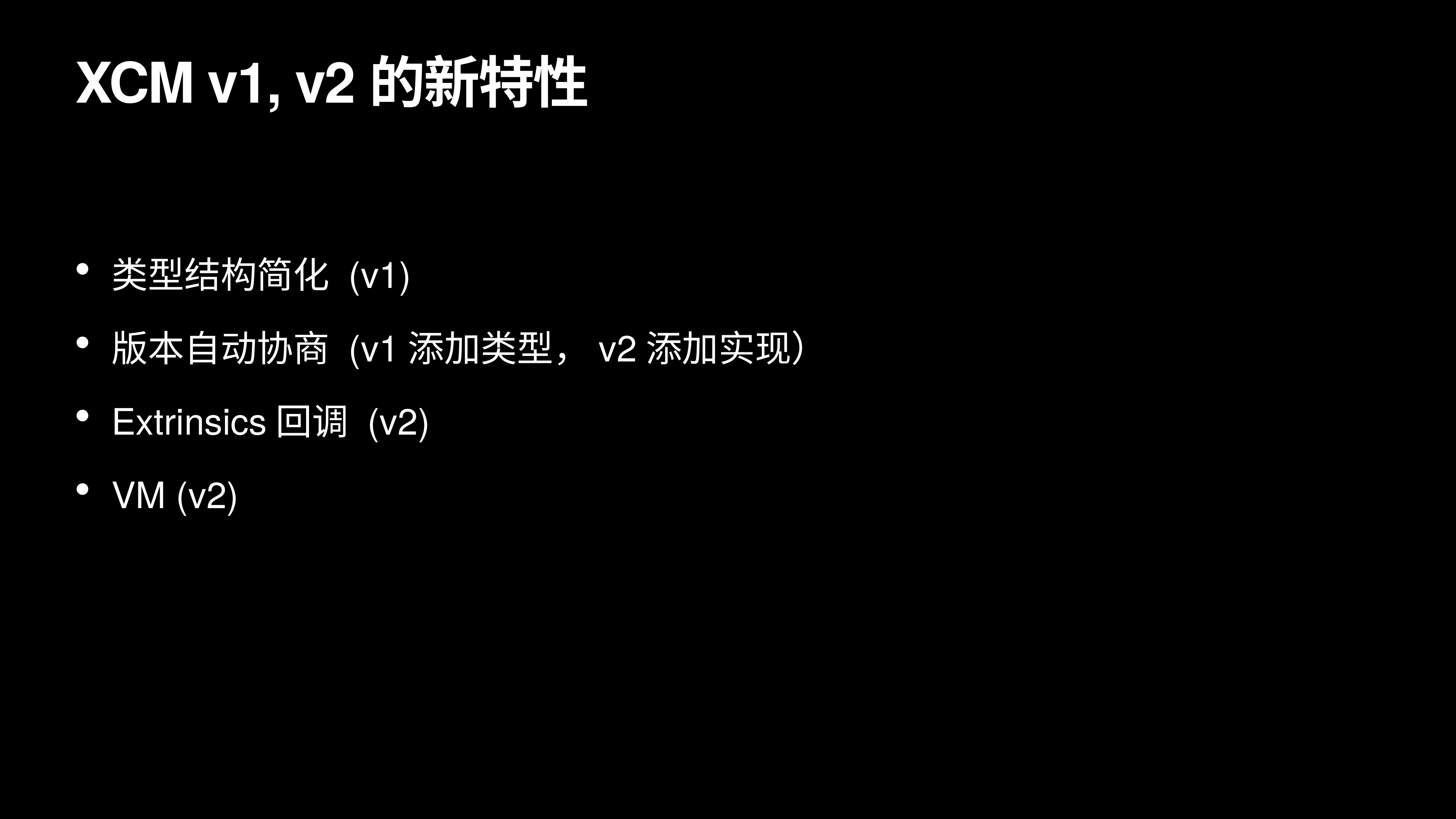

# XCM v1, v2的新特性
类型结构简化 (v1)
版本自动协商 (v1添加类型，v2添加实现）
Extrinsics回调 (v2)
VM (v2)